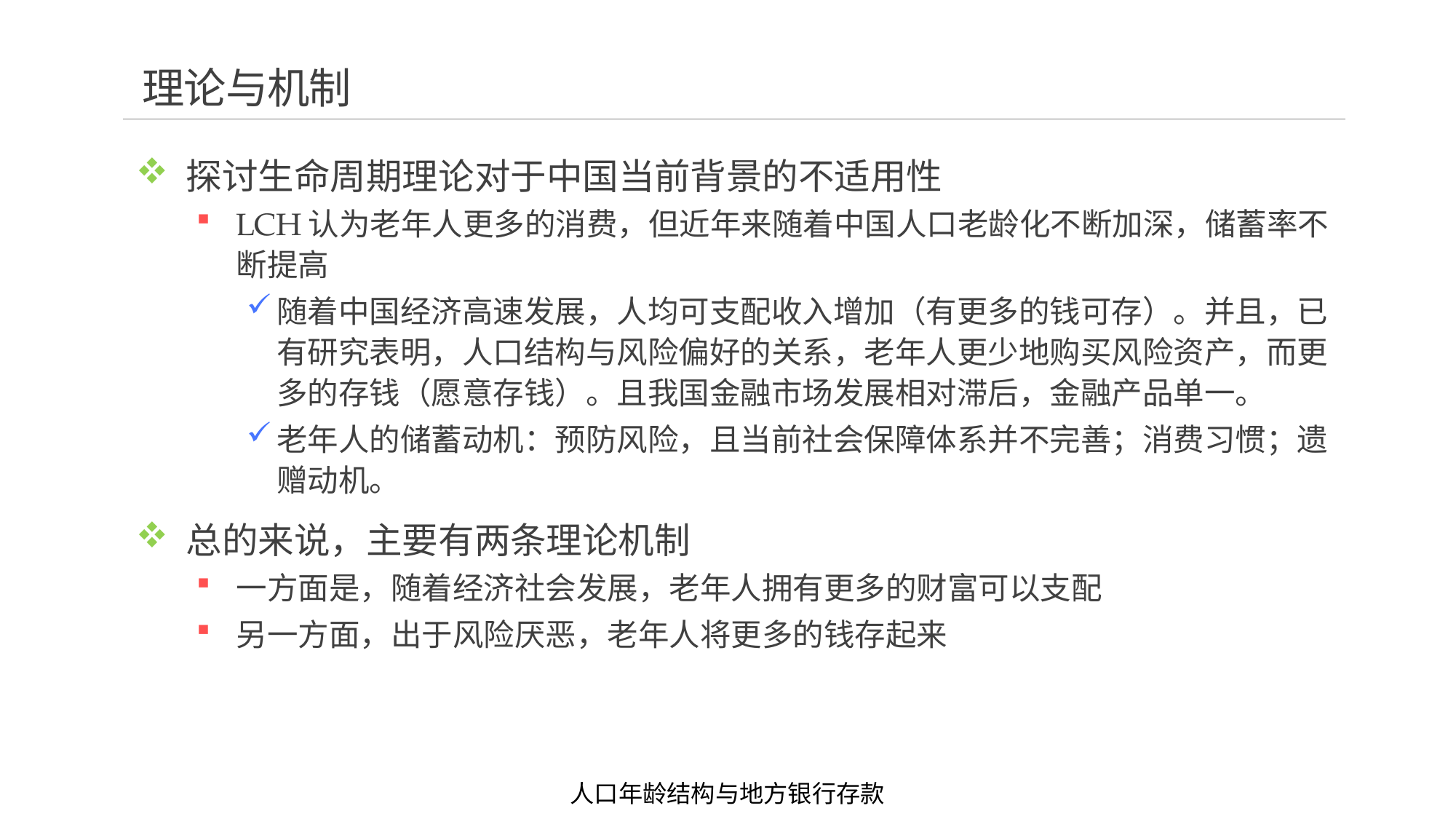

# 理论与机制
探讨生命周期理论对于中国当前背景的不适用性
LCH认为老年人更多的消费，但近年来随着中国人口老龄化不断加深，储蓄率不断提高
随着中国经济高速发展，人均可支配收入增加（有更多的钱可存）。并且，已有研究表明，人口结构与风险偏好的关系，老年人更少地购买风险资产，而更多的存钱（愿意存钱）。且我国金融市场发展相对滞后，金融产品单一。
老年人的储蓄动机：预防风险，且当前社会保障体系并不完善；消费习惯；遗赠动机。
总的来说，主要有两条理论机制
一方面是，随着经济社会发展，老年人拥有更多的财富可以支配
另一方面，出于风险厌恶，老年人将更多的钱存起来

人口年龄结构与地方银行存款